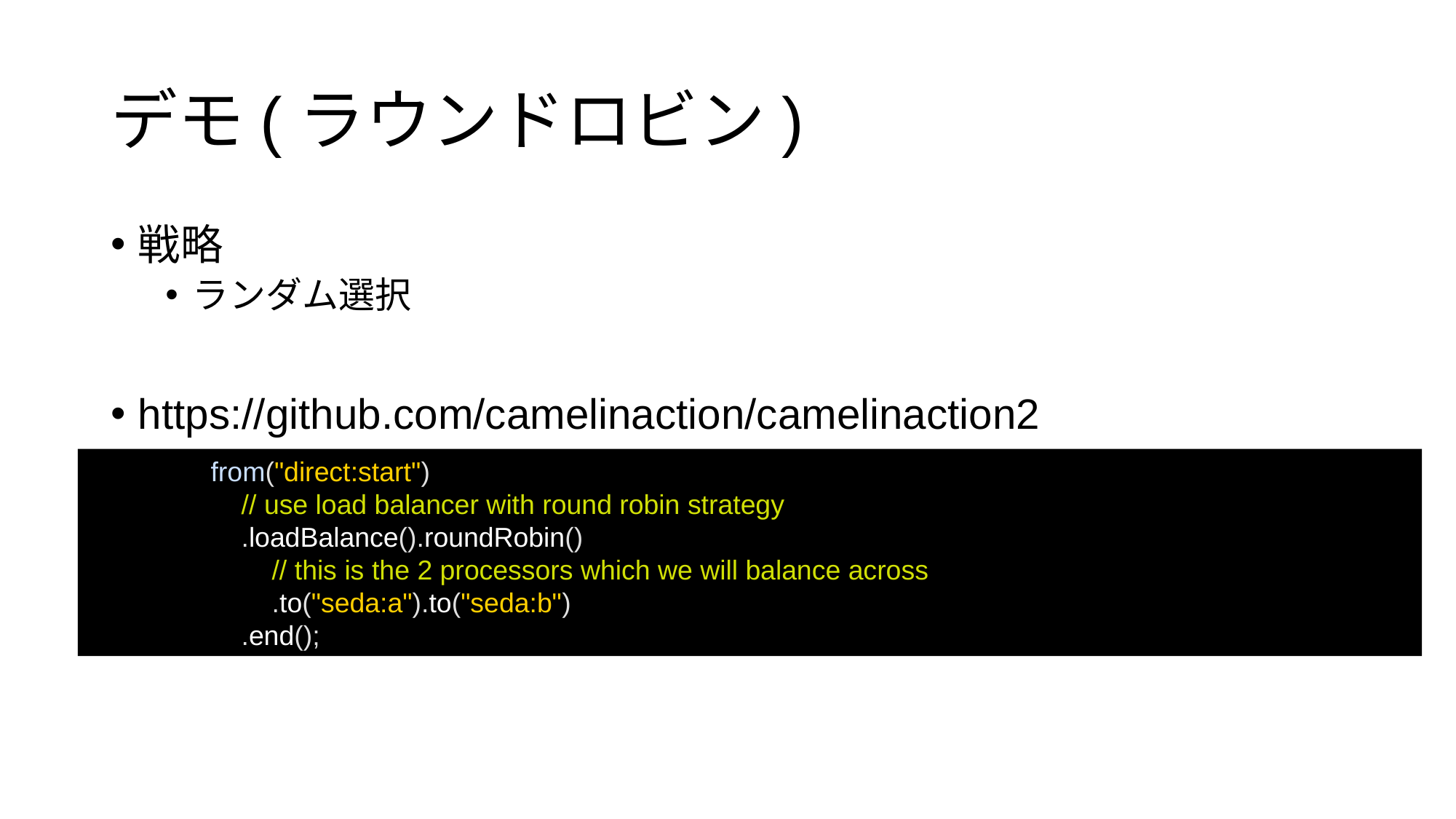

# デモ(ラウンドロビン)
戦略
ランダム選択

https://github.com/camelinaction/camelinaction2
                from("direct:start")
                    // use load balancer with round robin strategy
                    .loadBalance().roundRobin()
                        // this is the 2 processors which we will balance across
                        .to("seda:a").to("seda:b")
                    .end();